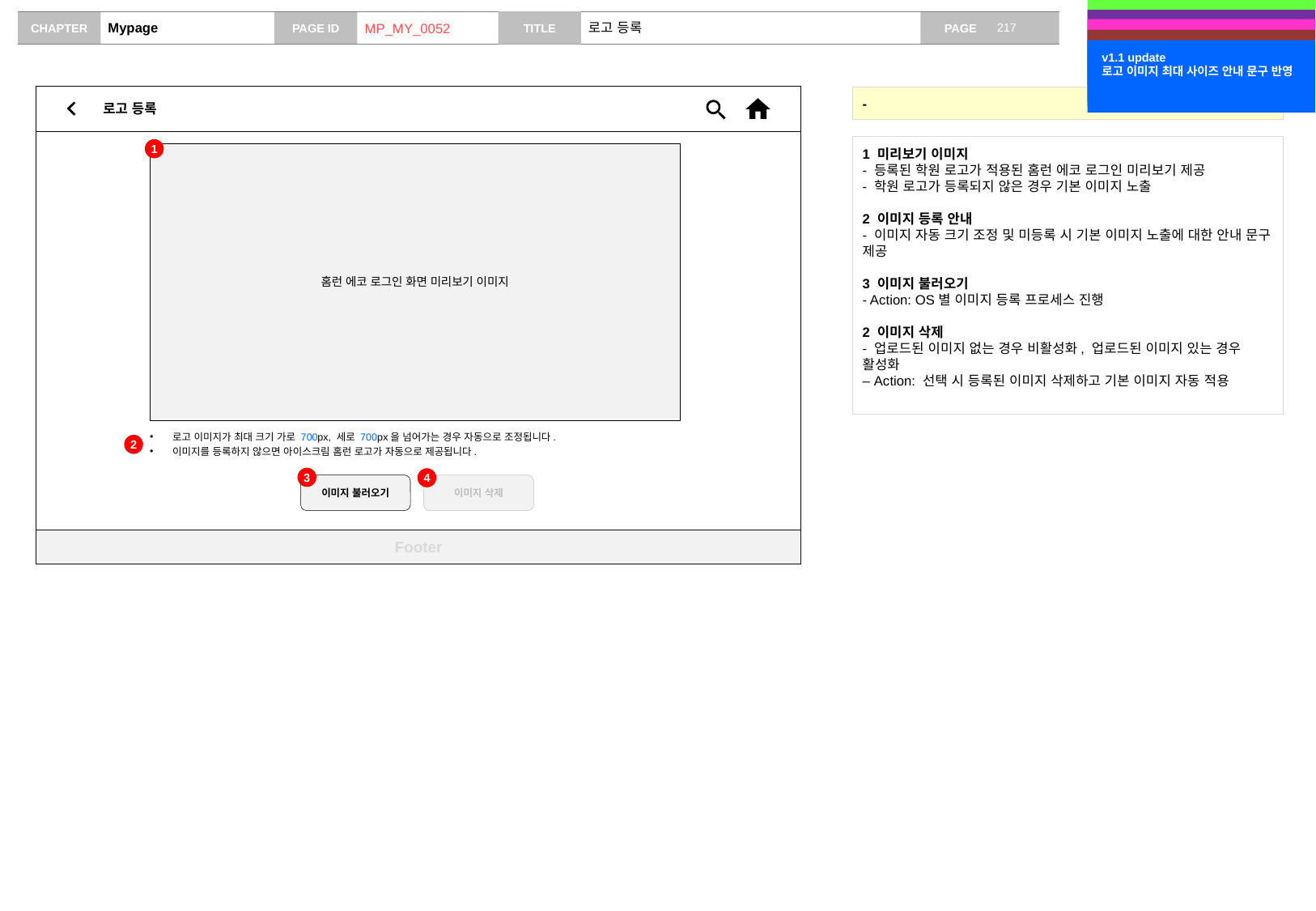

v0.5 update
에코 스킨 관리 화면 별도 추가
v0.6 update
프리뷰 화면 형태로 ui 변경
# Mypage
MP_MY_0052
로고 등록
v0.7 update
최종 시안에 맞게 화면 수정
v0.9 update
메뉴명 ‘로고 등록'으로 변경

v1.1 update
로고 이미지 최대 사이즈 안내 문구 반영

로고 등록

-

1 미리보기 이미지
- 등록된 학원 로고가 적용된 홈런 에코 로그인 미리보기 제공
- 학원 로고가 등록되지 않은 경우 기본 이미지 노출

2 이미지 등록 안내
- 이미지 자동 크기 조정 및 미등록 시 기본 이미지 노출에 대한 안내 문구 제공

3 이미지 불러오기
- Action: OS별 이미지 등록 프로세스 진행

2 이미지 삭제
- 업로드된 이미지 없는 경우 비활성화, 업로드된 이미지 있는 경우 활성화
– Action: 선택 시 등록된 이미지 삭제하고 기본 이미지 자동 적용

1
홈런 에코 로그인 화면 미리보기 이미지
로고 이미지가 최대 크기 가로 700px, 세로 700px을 넘어가는 경우 자동으로 조정됩니다.
이미지를 등록하지 않으면 아이스크림 홈런 로고가 자동으로 제공됩니다.
2
3
4
이미지 불러오기
이미지 삭제
Footer